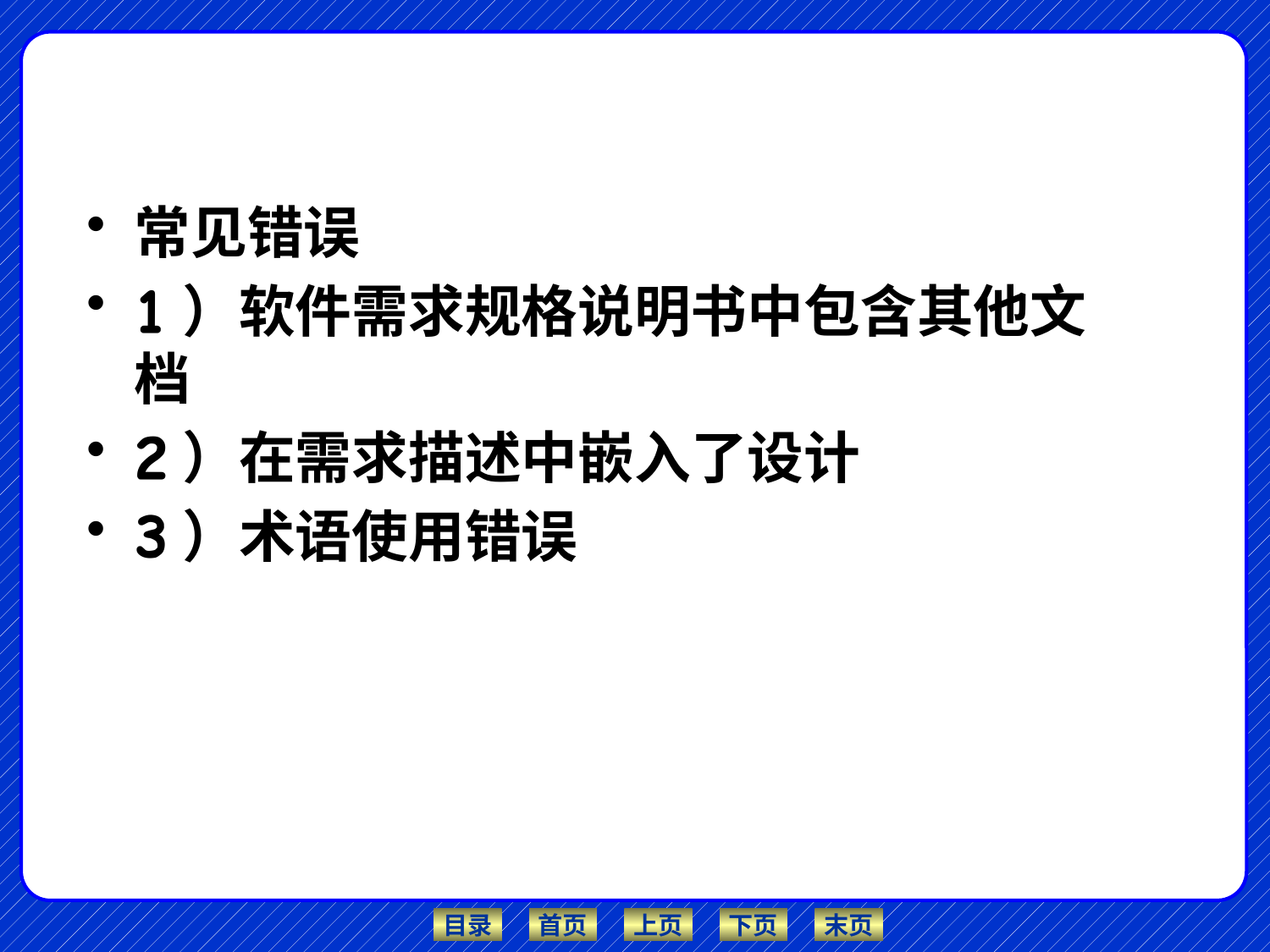

#
常见错误
1）软件需求规格说明书中包含其他文档
2）在需求描述中嵌入了设计
3）术语使用错误